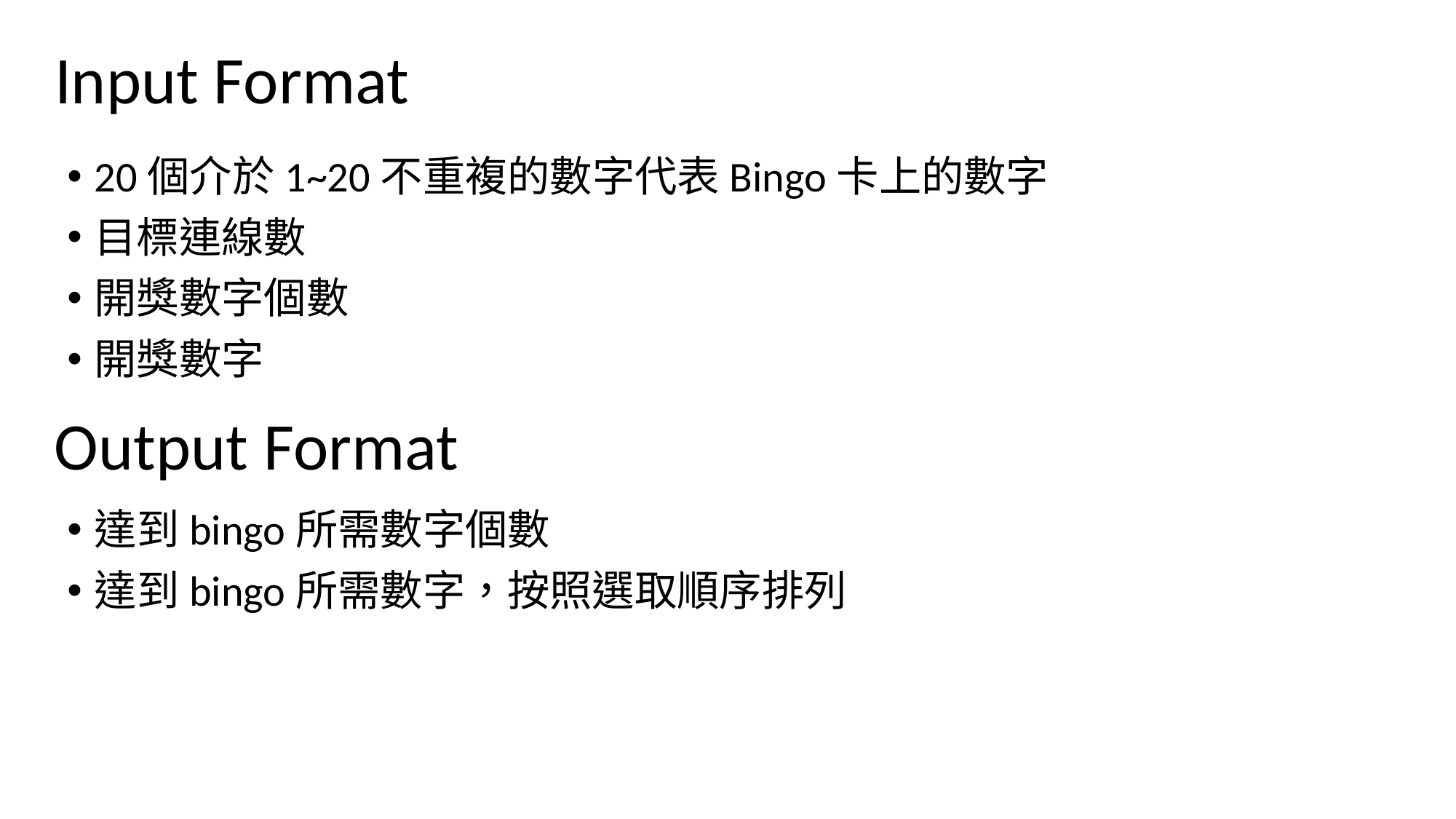

# Input Format
20個介於1~20不重複的數字代表Bingo卡上的數字
目標連線數
開獎數字個數
開獎數字

Output Format
達到bingo所需數字個數
達到bingo所需數字，按照選取順序排列